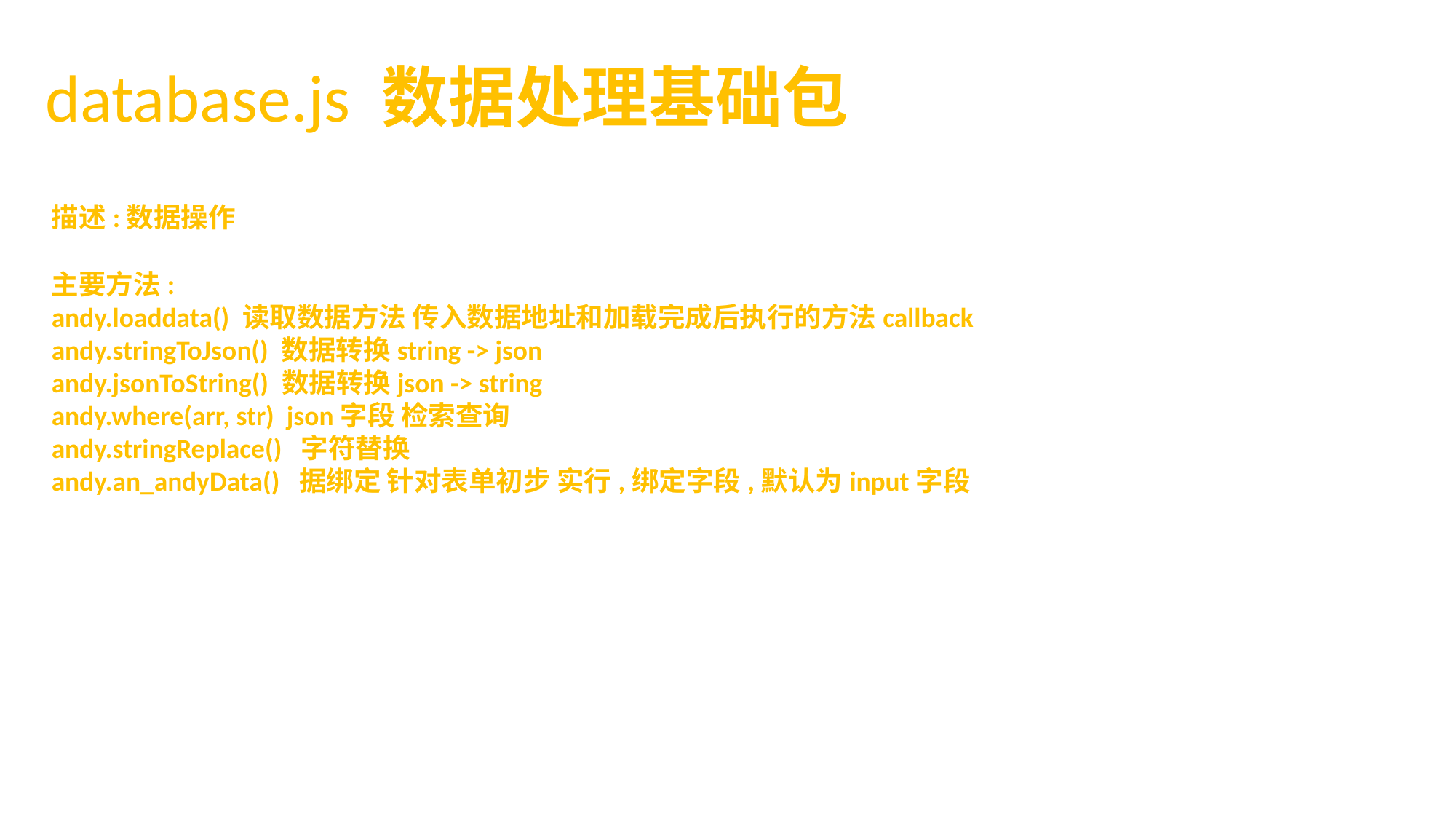

# database.js 数据处理基础包
描述:数据操作
主要方法:
andy.loaddata() 读取数据方法 传入数据地址和加载完成后执行的方法callback
andy.stringToJson() 数据转换string -> json
andy.jsonToString() 数据转换json -> string
andy.where(arr, str)  json字段 检索查询
andy.stringReplace()  字符替换
andy.an_andyData()  据绑定 针对表单初步 实行,绑定字段,默认为input字段